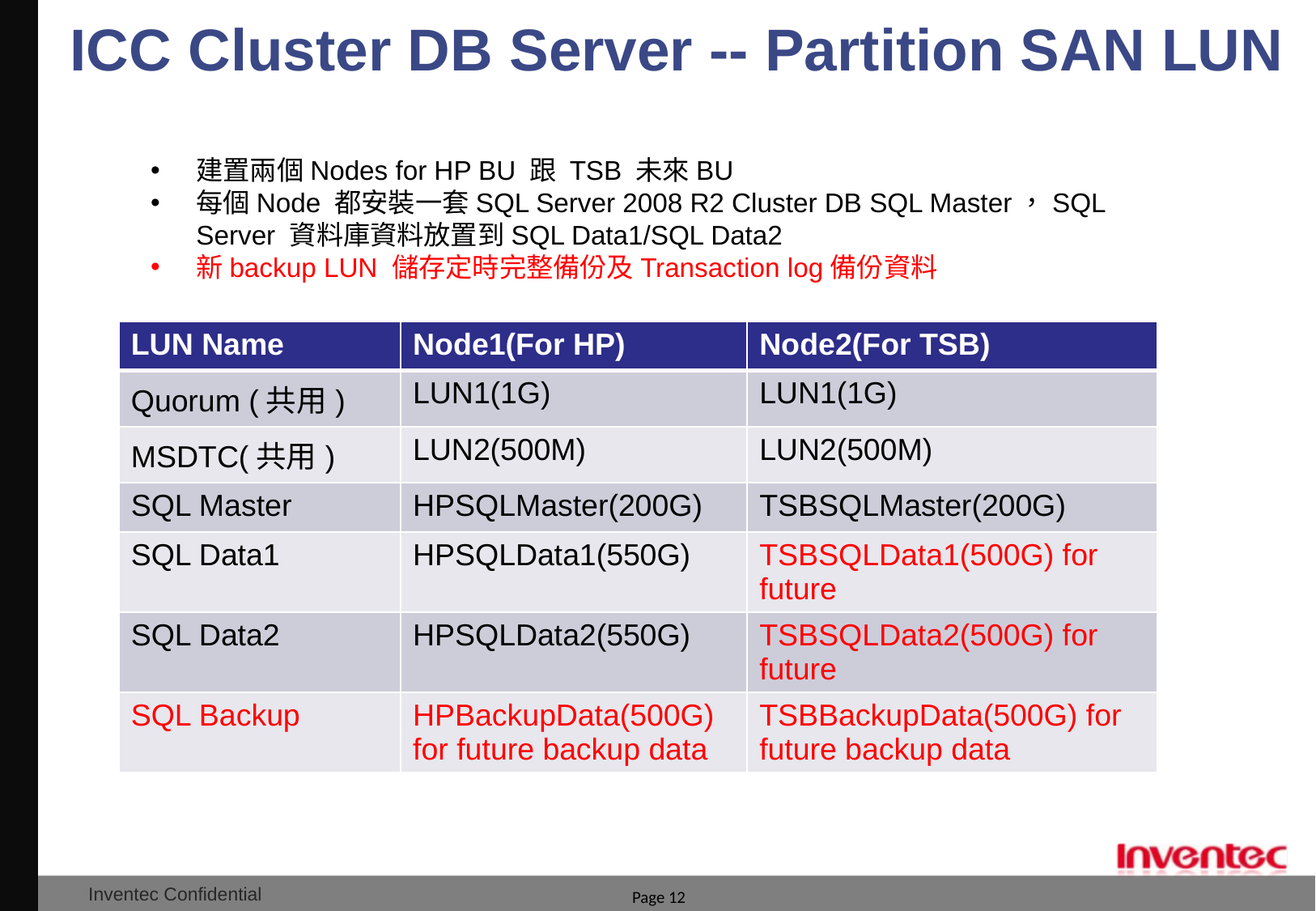

# ICC Cluster DB Server -- Partition SAN LUN
建置兩個Nodes for HP BU 跟 TSB 未來BU
每個Node 都安裝一套SQL Server 2008 R2 Cluster DB SQL Master，SQL Server 資料庫資料放置到SQL Data1/SQL Data2
新backup LUN 儲存定時完整備份及Transaction log備份資料

| LUN Name | Node1(For HP) | Node2(For TSB) |
| --- | --- | --- |
| Quorum (共用) | LUN1(1G) | LUN1(1G) |
| MSDTC(共用) | LUN2(500M) | LUN2(500M) |
| SQL Master | HPSQLMaster(200G) | TSBSQLMaster(200G) |
| SQL Data1 | HPSQLData1(550G) | TSBSQLData1(500G) for future |
| SQL Data2 | HPSQLData2(550G) | TSBSQLData2(500G) for future |
| SQL Backup | HPBackupData(500G) for future backup data | TSBBackupData(500G) for future backup data |